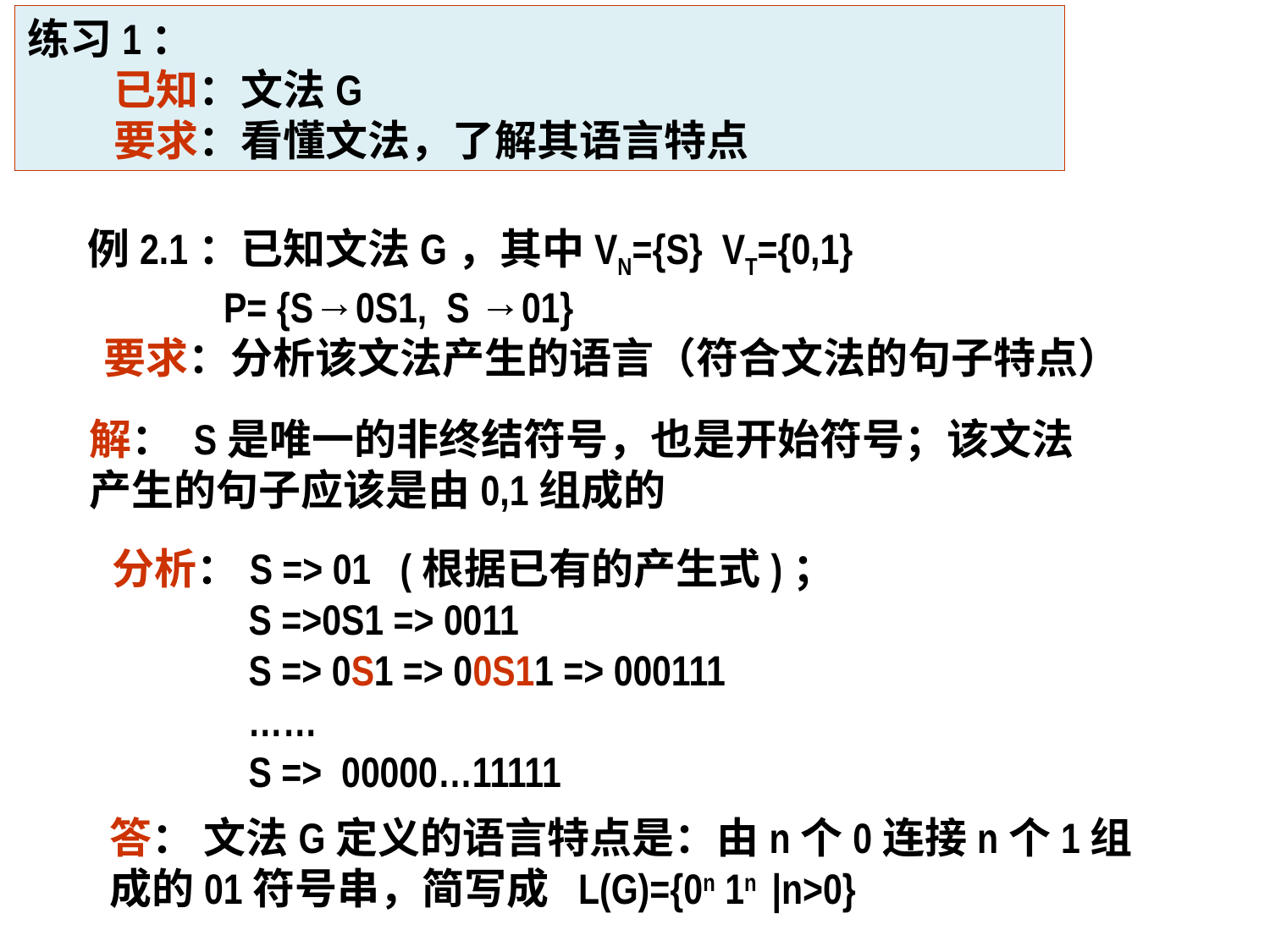

练习1：
        已知：文法G
        要求：看懂文法，了解其语言特点
例2.1：已知文法G，其中VN={S}  VT={0,1}
              P= {S→0S1,  S →01}
要求：分析该文法产生的语言（符合文法的句子特点）
解： S是唯一的非终结符号，也是开始符号；该文法产生的句子应该是由0,1组成的
分析：S => 01   (根据已有的产生式)；
              S =>0S1 => 0011
              S => 0S1 => 00S11 => 000111
              ……
              S =>  00000…11111
答： 文法G定义的语言特点是：由n个0连接n个1组成的01符号串，简写成  L(G)={0n 1n  |n>0}